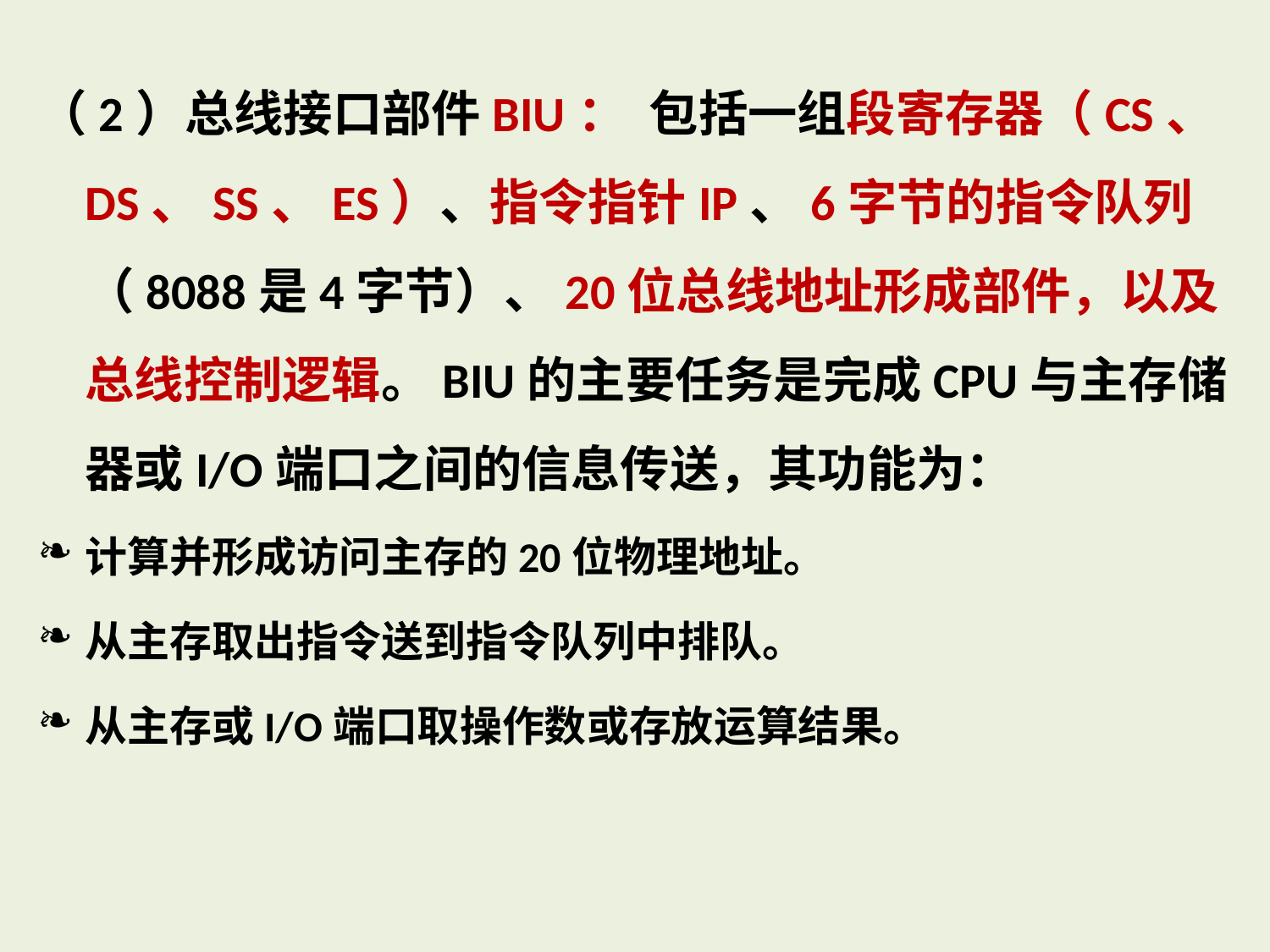

（2）总线接口部件BIU：  包括一组段寄存器（CS、DS、SS、ES）、指令指针IP、6字节的指令队列（8088是4字节）、20位总线地址形成部件，以及总线控制逻辑。BIU的主要任务是完成CPU与主存储器或I/O端口之间的信息传送，其功能为：
计算并形成访问主存的20位物理地址。
从主存取出指令送到指令队列中排队。
从主存或I/O端口取操作数或存放运算结果。
10